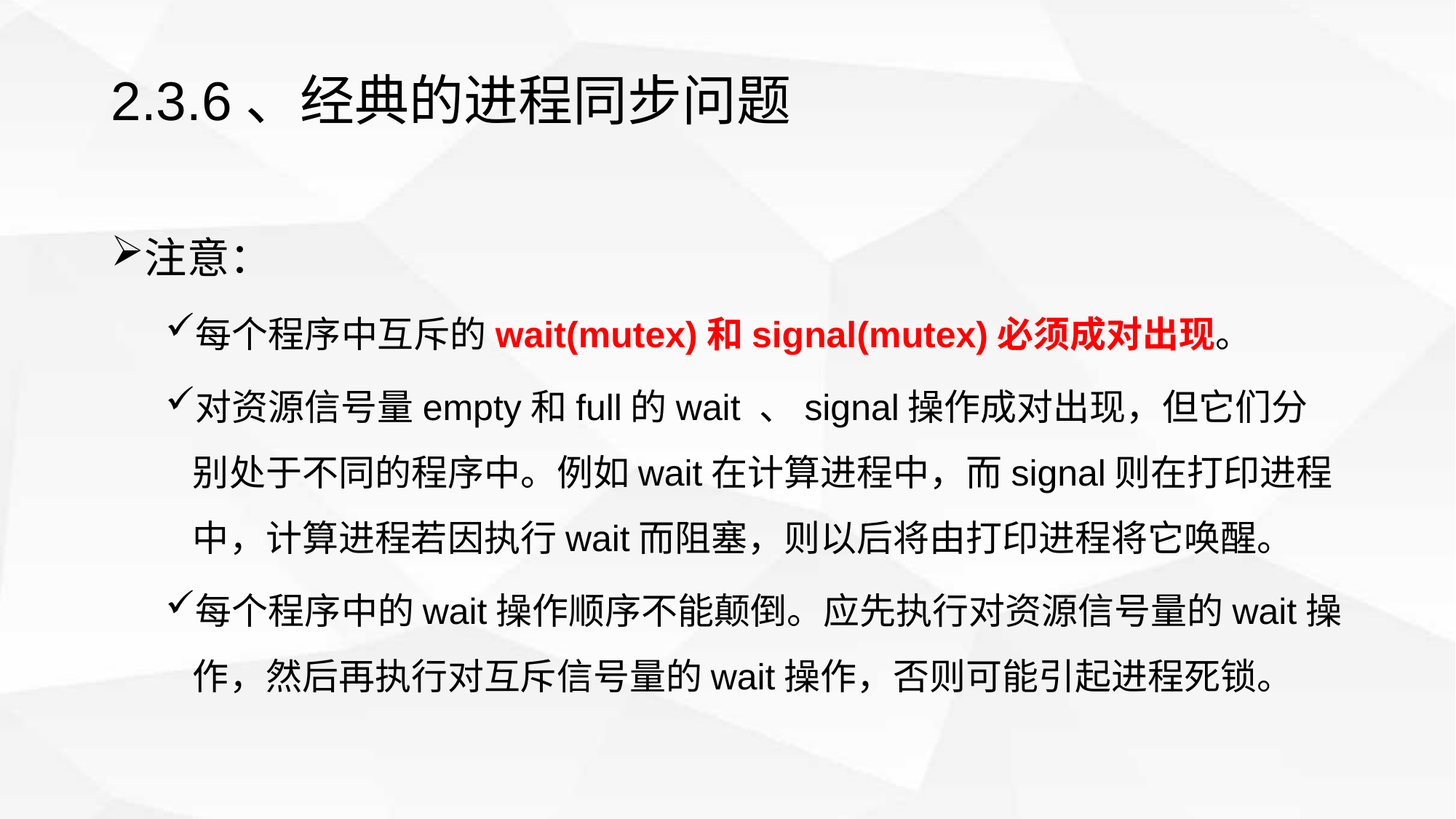

# 2.3.6、经典的进程同步问题
注意：
每个程序中互斥的wait(mutex)和signal(mutex)必须成对出现。
对资源信号量empty和full的wait 、signal操作成对出现，但它们分别处于不同的程序中。例如wait在计算进程中，而signal则在打印进程中，计算进程若因执行wait而阻塞，则以后将由打印进程将它唤醒。
每个程序中的wait操作顺序不能颠倒。应先执行对资源信号量的wait操作，然后再执行对互斥信号量的wait操作，否则可能引起进程死锁。